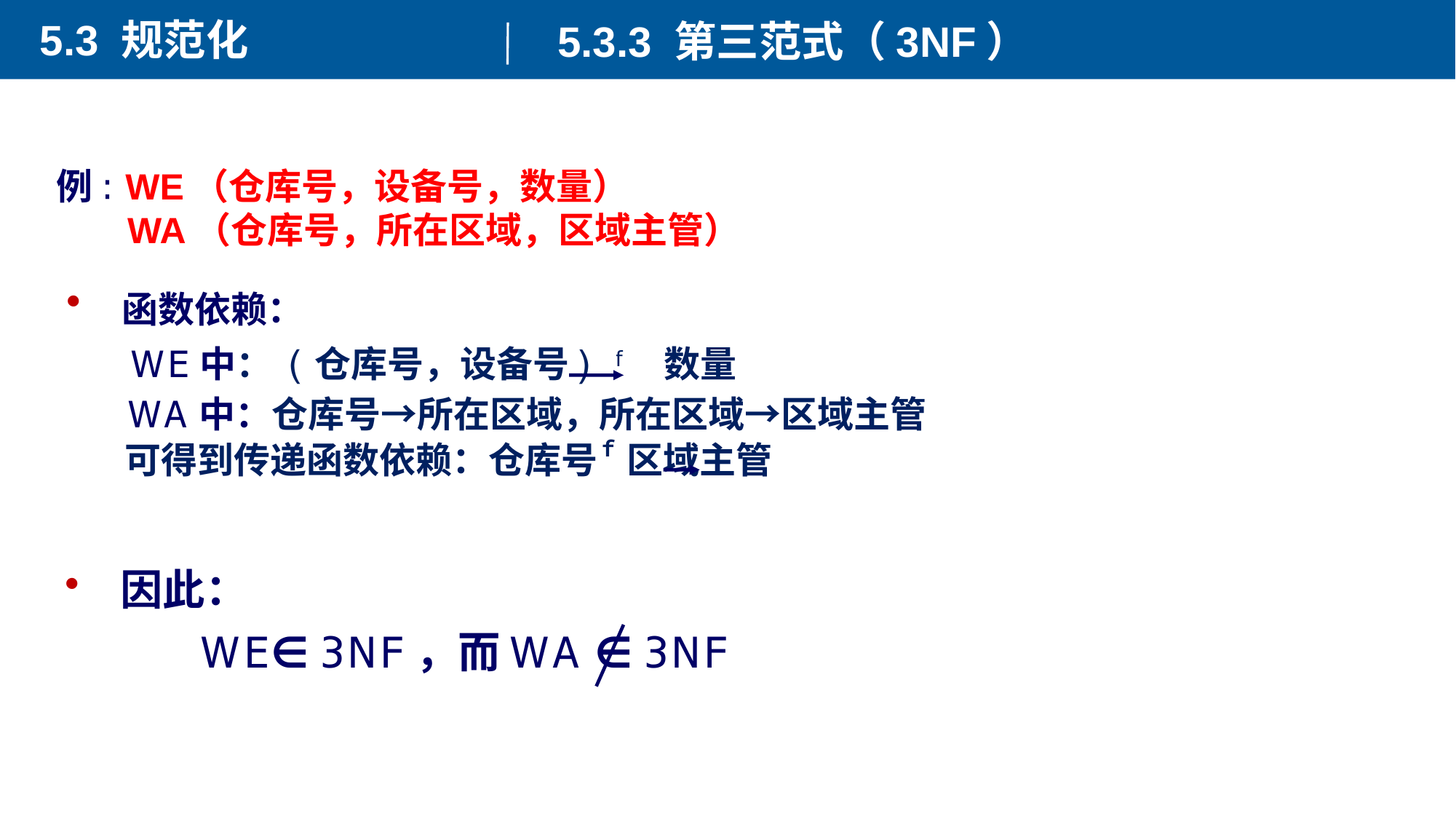

5.3 规范化
5.3.3 第三范式（3NF）
例: WE（仓库号，设备号，数量）
       WA（仓库号，所在区域，区域主管）
  函数依赖：
      WE中： (仓库号，设备号)  f     数量
     WA中：仓库号→所在区域，所在区域→区域主管
      可得到传递函数依赖：仓库号ｆ 区域主管

  因此：
           WE∈ 3NF，而WA ∈ 3NF